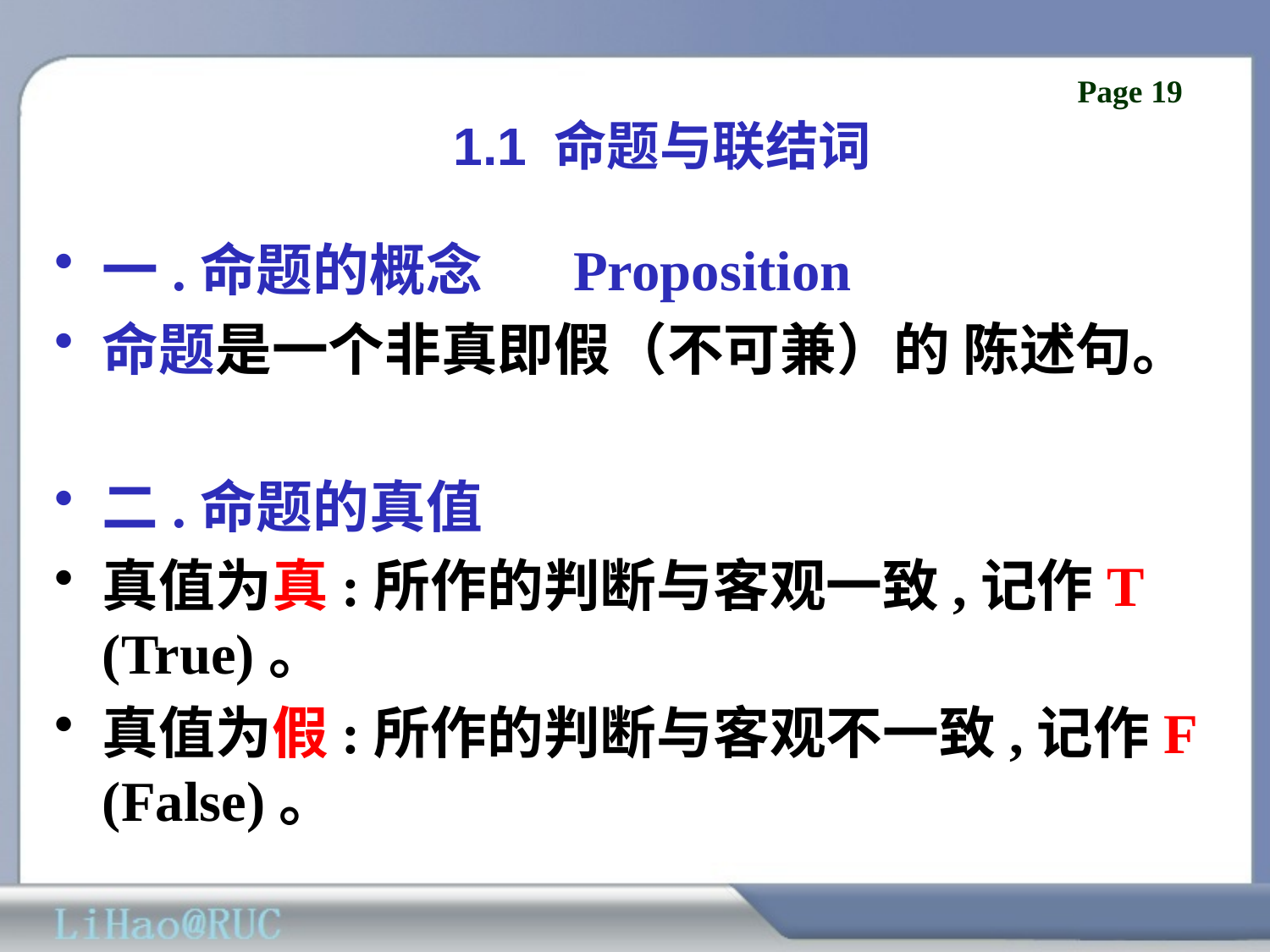

1.1 命题与联结词
一.命题的概念      Proposition
命题是一个非真即假（不可兼）的 陈述句。

二.命题的真值
真值为真:所作的判断与客观一致,记作T (True)。
真值为假:所作的判断与客观不一致,记作F (False)。